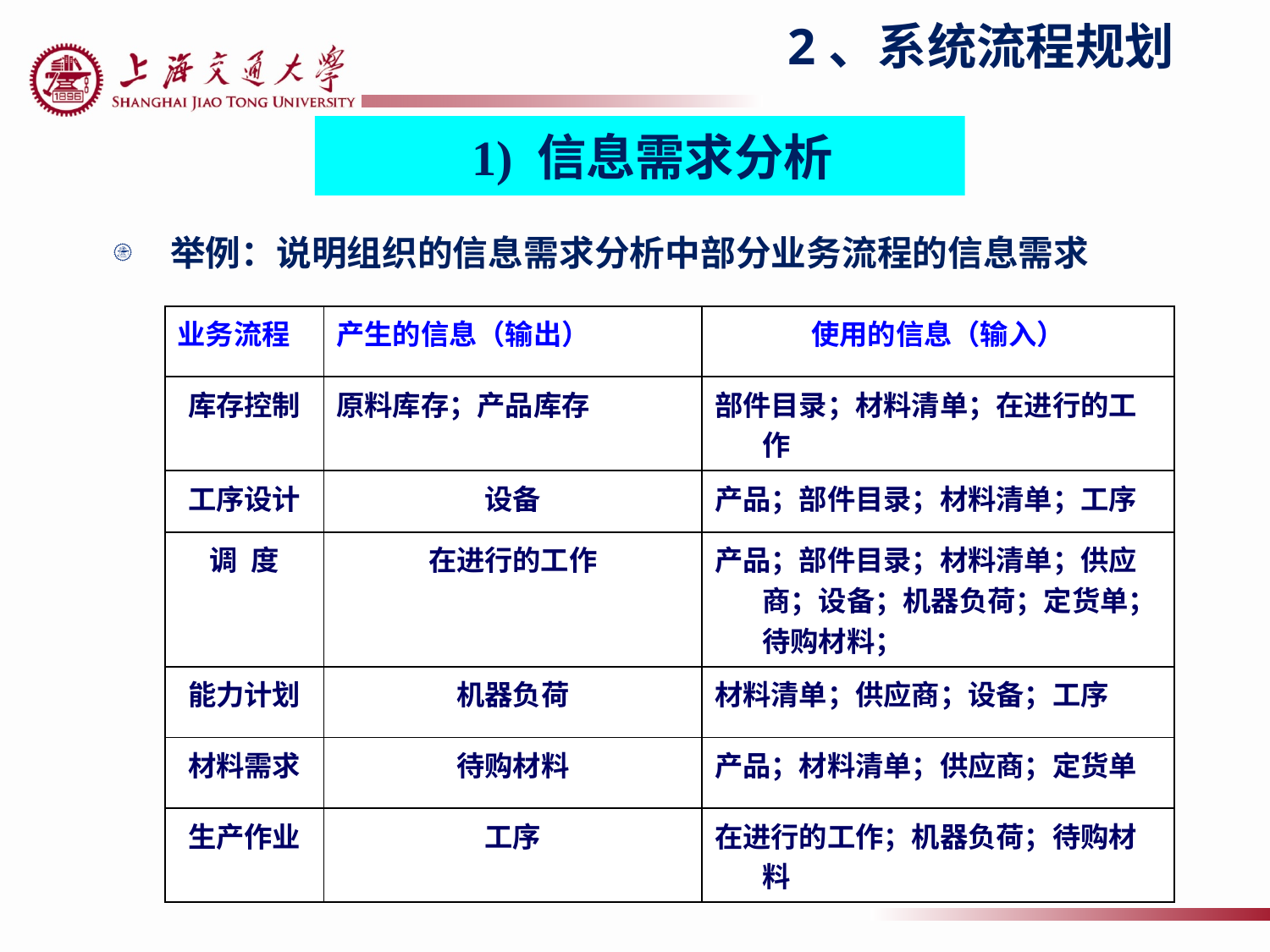

# 2、系统流程规划
  1) 信息需求分析
举例：说明组织的信息需求分析中部分业务流程的信息需求

| 业务流程 | 产生的信息（输出） | 使用的信息（输入） |
| --- | --- | --- |
| 库存控制 | 原料库存；产品库存 | 部件目录；材料清单；在进行的工作 |
| 工序设计 | 设备 | 产品；部件目录；材料清单；工序 |
| 调 度 | 在进行的工作 | 产品；部件目录；材料清单；供应商；设备；机器负荷；定货单；待购材料； |
| 能力计划 | 机器负荷 | 材料清单；供应商；设备；工序 |
| 材料需求 | 待购材料 | 产品；材料清单；供应商；定货单 |
| 生产作业 | 工序 | 在进行的工作；机器负荷；待购材料 |